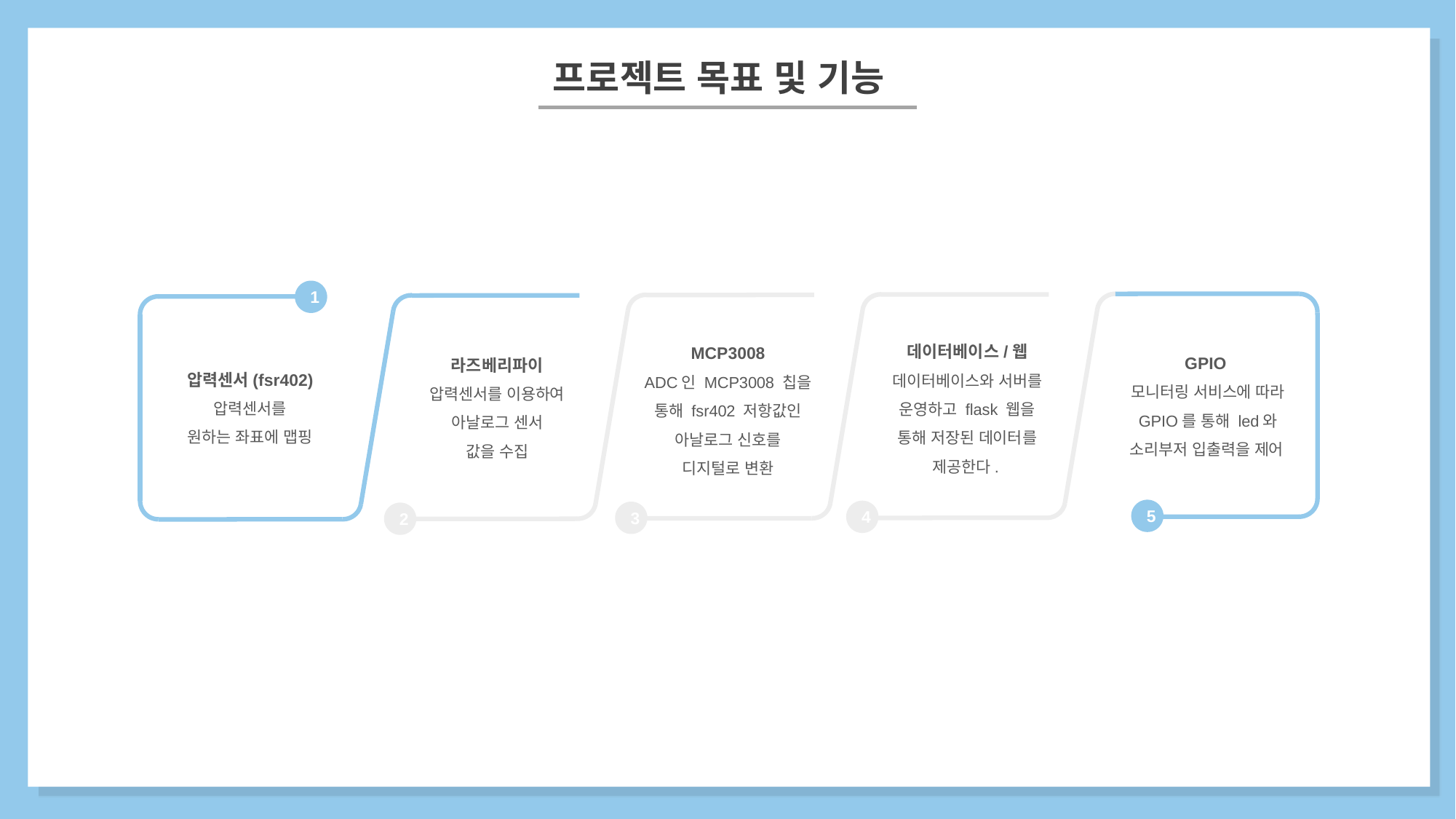

프로젝트 목표 및 기능
1

데이터베이스/웹
데이터베이스와 서버를 운영하고 flask 웹을
통해 저장된 데이터를
제공한다.
MCP3008
ADC인 MCP3008 칩을
통해 fsr402 저항값인
아날로그 신호를
디지털로 변환
GPIO
모니터링 서비스에 따라 GPIO를 통해 led와
소리부저 입출력을 제어
라즈베리파이
압력센서를 이용하여
아날로그 센서
값을 수집
압력센서(fsr402)
압력센서를
원하는 좌표에 맵핑
5
4
3
2